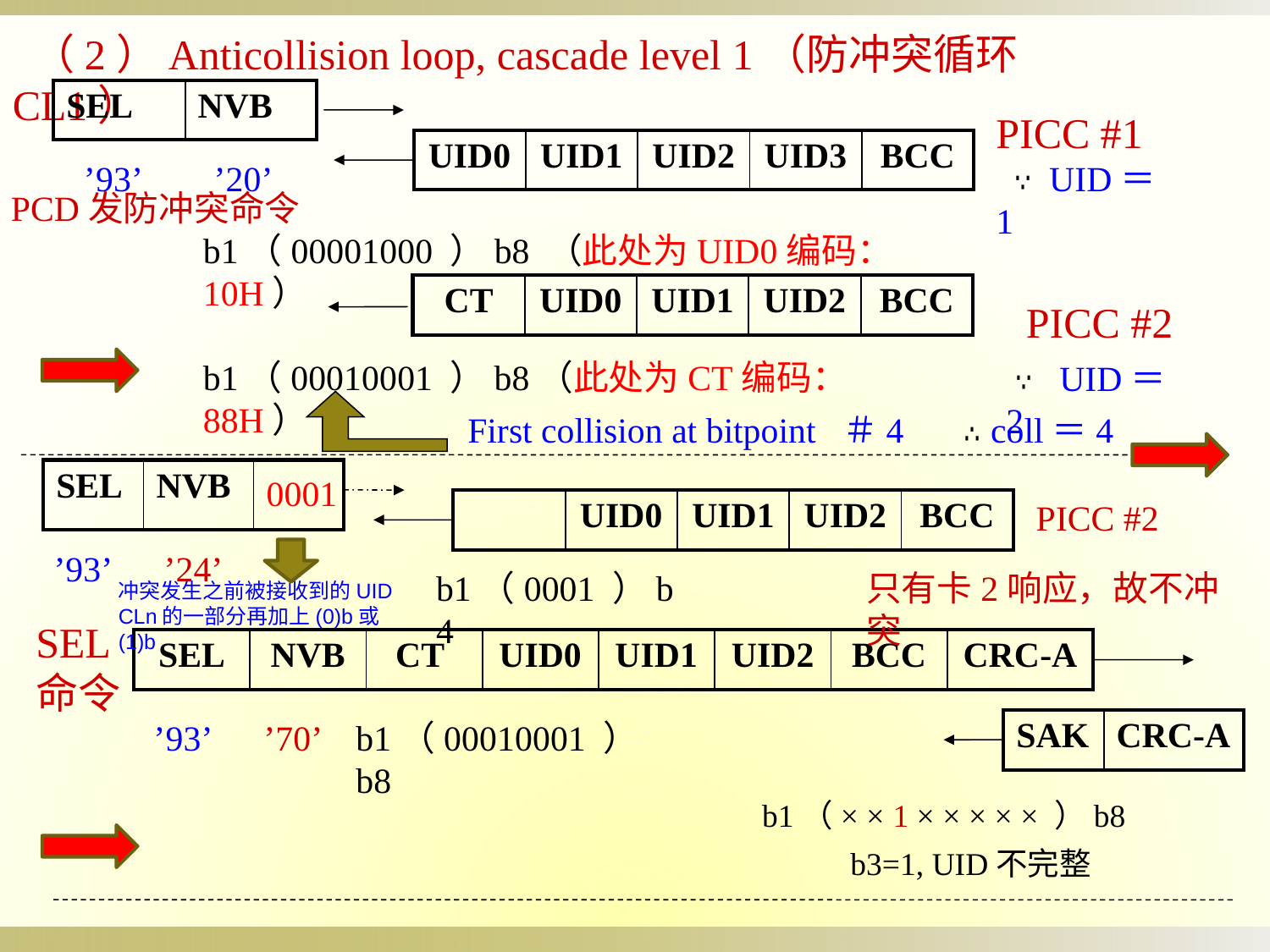

（2）Anticollision loop, cascade level 1（防冲突循环CL1）
| SEL | NVB |
| --- | --- |
PICC #1

| UID0 | UID1 | UID2 | UID3 | BCC |
| --- | --- | --- | --- | --- |
  ’93’
  ’20’
  ∵UID＝1

PCD发防冲突命令
b1（00001000 ）b8 （此处为UID0编码：10H）
| CT | UID0 | UID1 | UID2 | BCC |
| --- | --- | --- | --- | --- |
PICC #2

b1（00010001 ）b8（此处为CT编码：88H）
 ∵ UID＝2

First collision at bitpoint  ＃4
 ∴ coll＝4

| SEL | NVB |  |
| --- | --- | --- |
    0001

|  | UID0 | UID1 | UID2 | BCC |
| --- | --- | --- | --- | --- |
PICC #2

  ’93’
  ’24’
只有卡2响应，故不冲突
b1（0001 ）b4
冲突发生之前被接收到的UID CLn的一部分再加上(0)b或(1)b
SEL命令
| SEL | NVB | CT | UID0 | UID1 | UID2 | BCC | CRC-A |
| --- | --- | --- | --- | --- | --- | --- | --- |

  ’93’
  ’70’
b1（00010001 ）b8
| SAK | CRC-A |
| --- | --- |

b1（× × 1 × × × × × ）b8
           b3=1, UID不完整